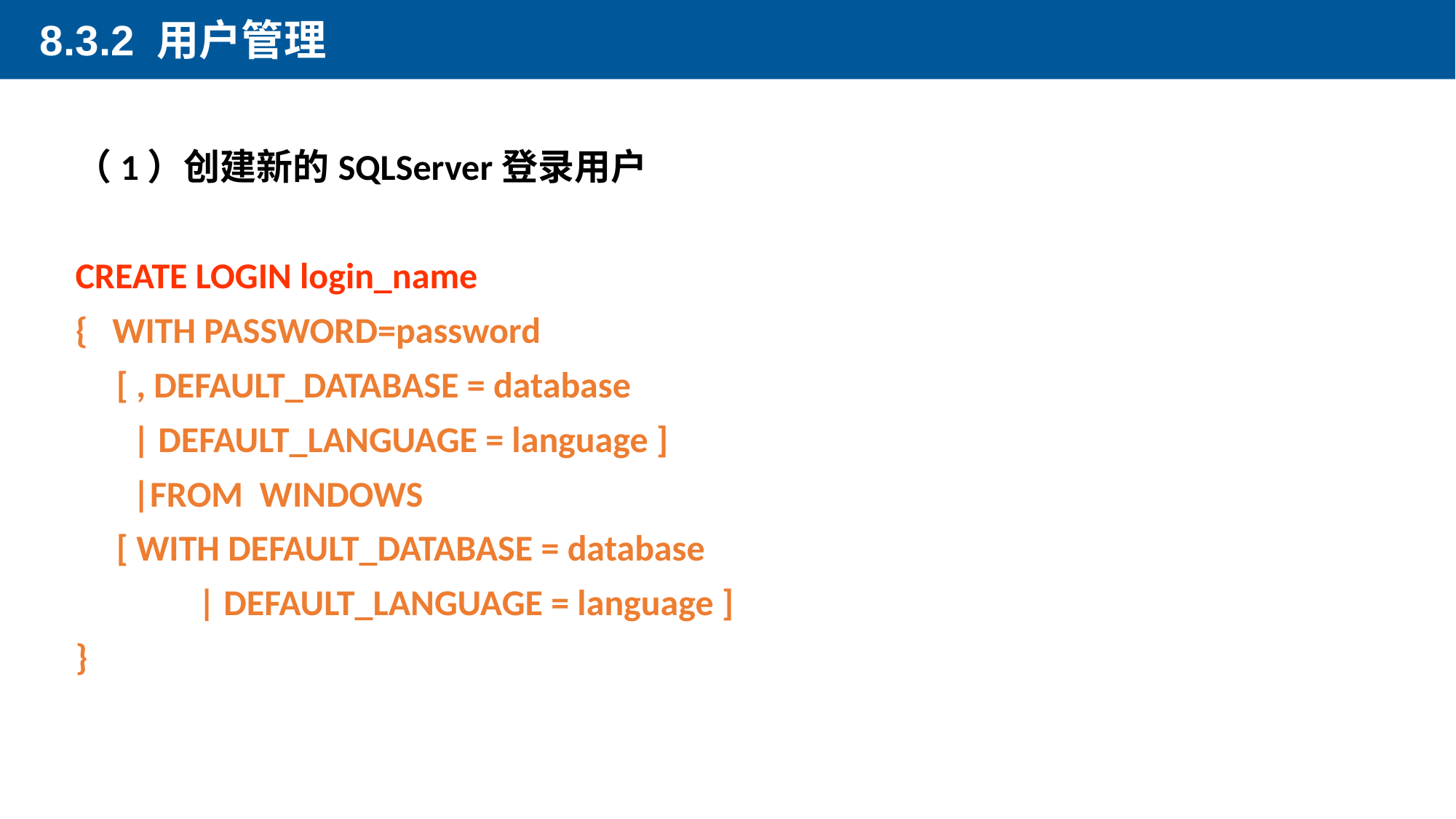

8.3.2 用户管理

（1）创建新的SQLServer登录用户

CREATE LOGIN login_name
{   WITH PASSWORD=password
     [ , DEFAULT_DATABASE = database
       | DEFAULT_LANGUAGE = language ]
       |FROM  WINDOWS
     [ WITH DEFAULT_DATABASE = database
               | DEFAULT_LANGUAGE = language ]
}